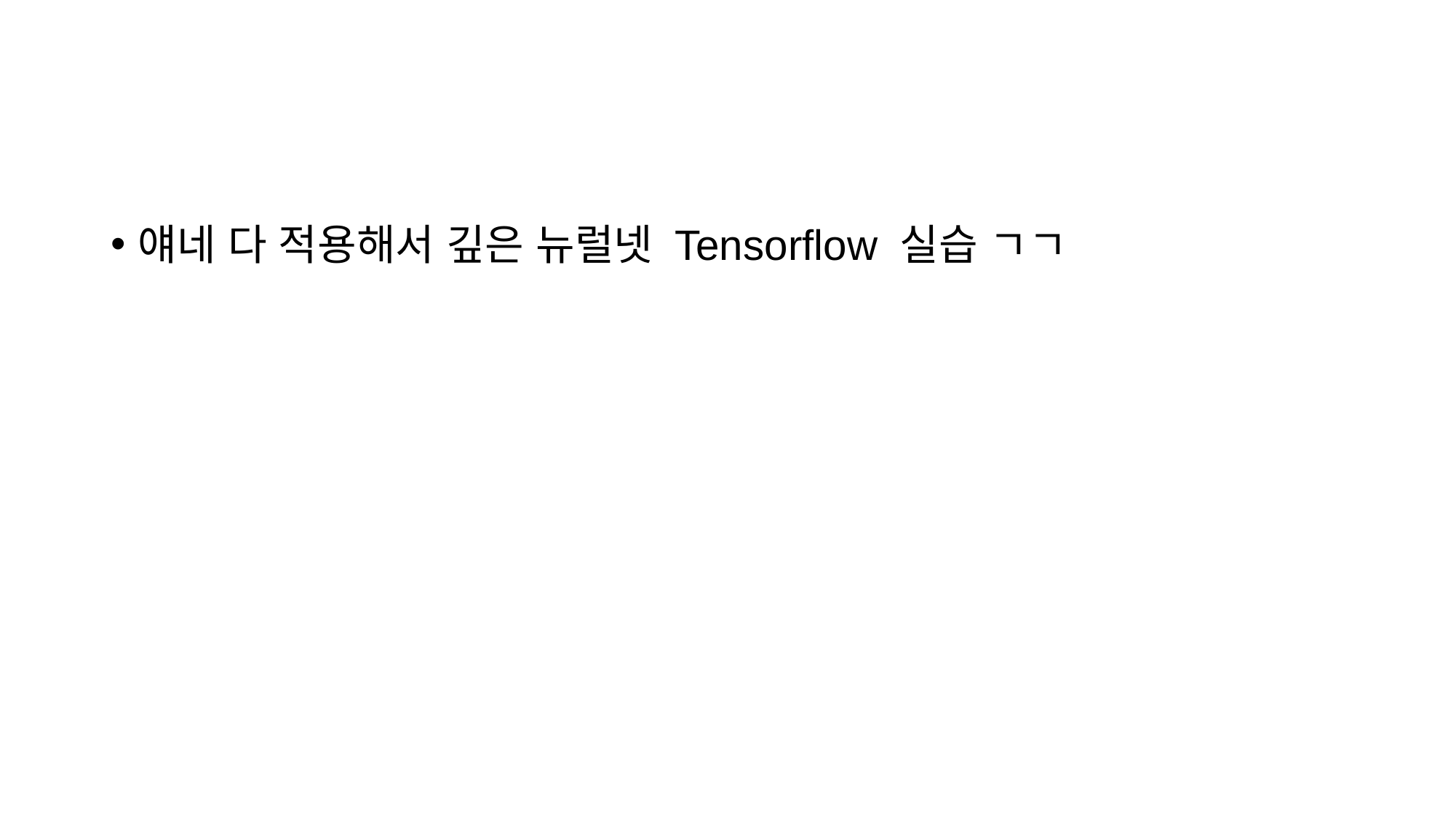

#
얘네 다 적용해서 깊은 뉴럴넷 Tensorflow 실습 ㄱㄱ